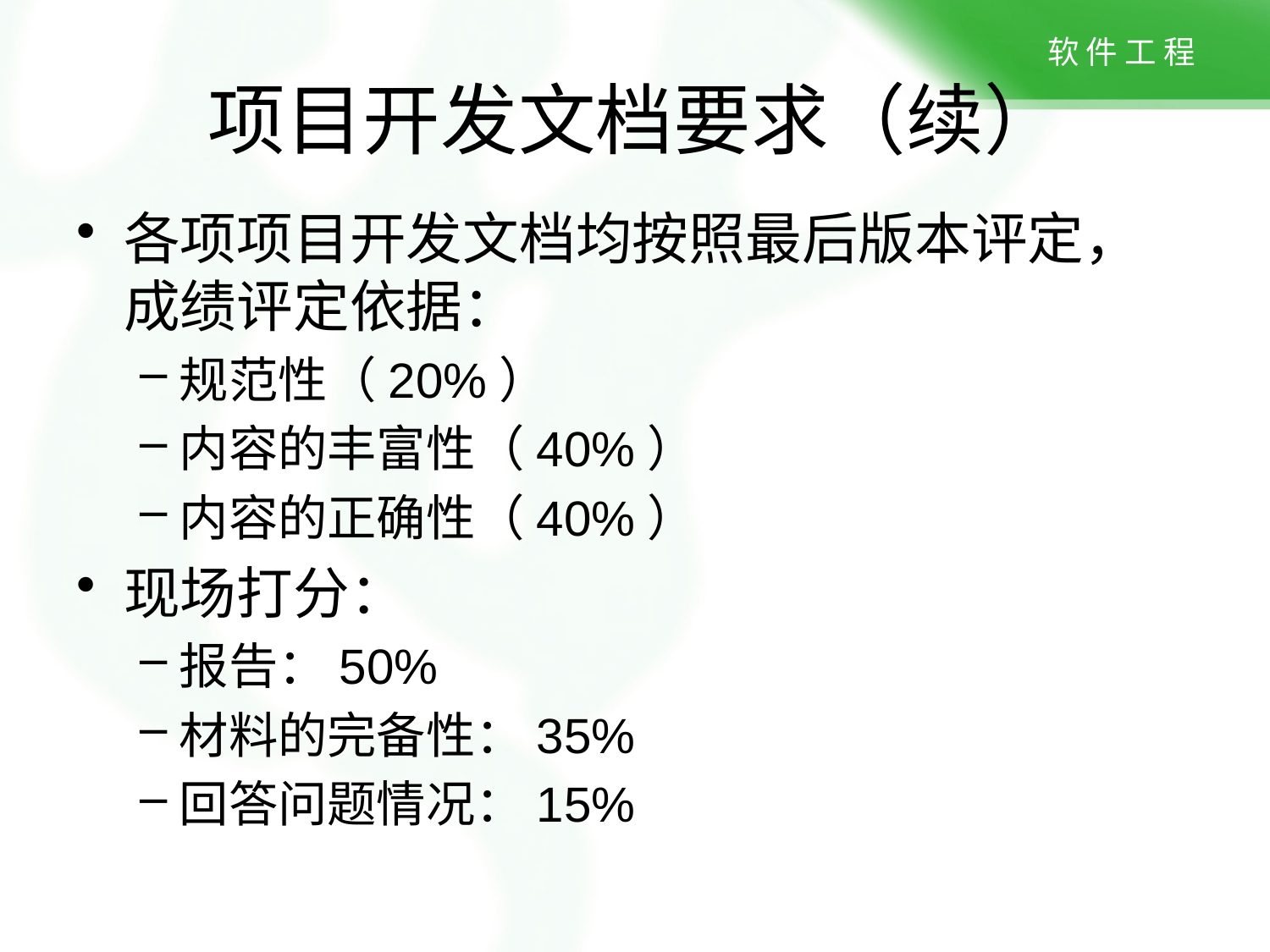

# 项目开发文档要求（续）
各项项目开发文档均按照最后版本评定，成绩评定依据：
规范性（20%）
内容的丰富性（40%）
内容的正确性（40%）
现场打分：
报告：50%
材料的完备性：35%
回答问题情况：15%